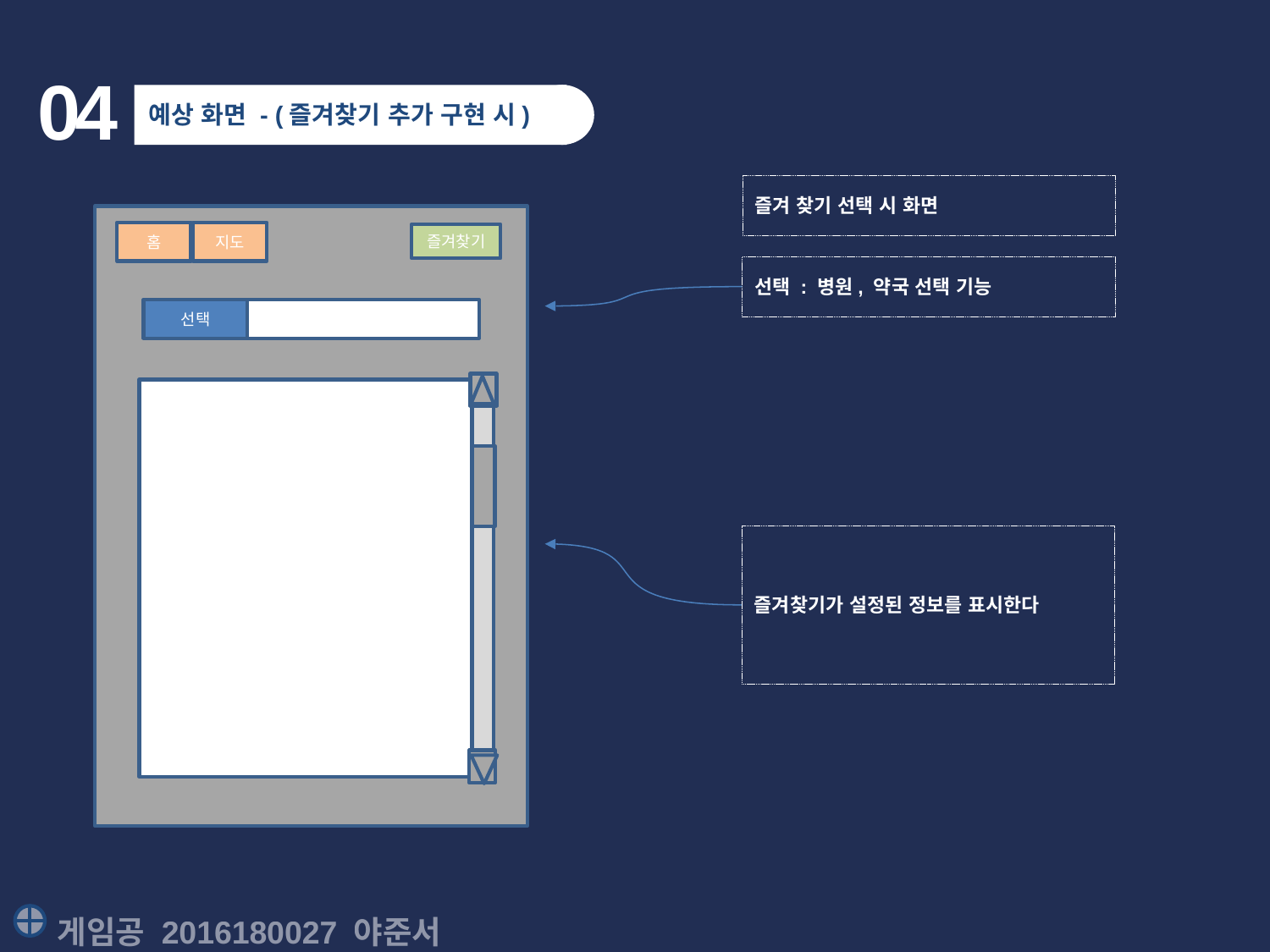

04

예상 화면 - (즐겨찾기 추가 구현 시)
즐겨 찾기 선택 시 화면

홈
지도
즐겨찾기
선택 : 병원, 약국 선택 기능
선택

즐겨찾기가 설정된 정보를 표시한다

게임공 2016180027 야준서